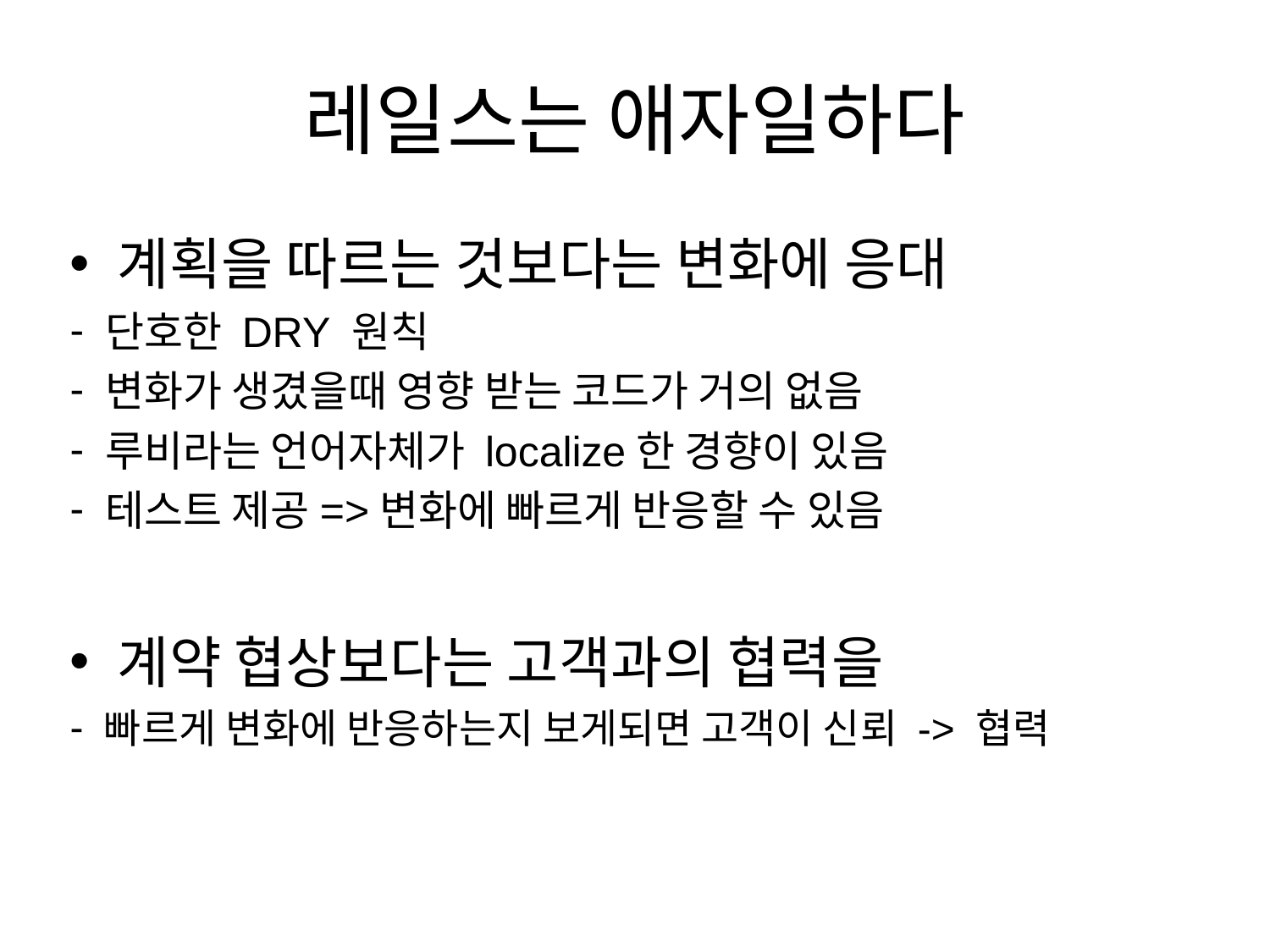

# 레일스는 애자일하다
계획을 따르는 것보다는 변화에 응대
단호한 DRY 원칙
변화가 생겼을때 영향 받는 코드가 거의 없음
루비라는 언어자체가 localize한 경향이 있음
테스트 제공=>변화에 빠르게 반응할 수 있음

계약 협상보다는 고객과의 협력을
빠르게 변화에 반응하는지 보게되면 고객이 신뢰 -> 협력